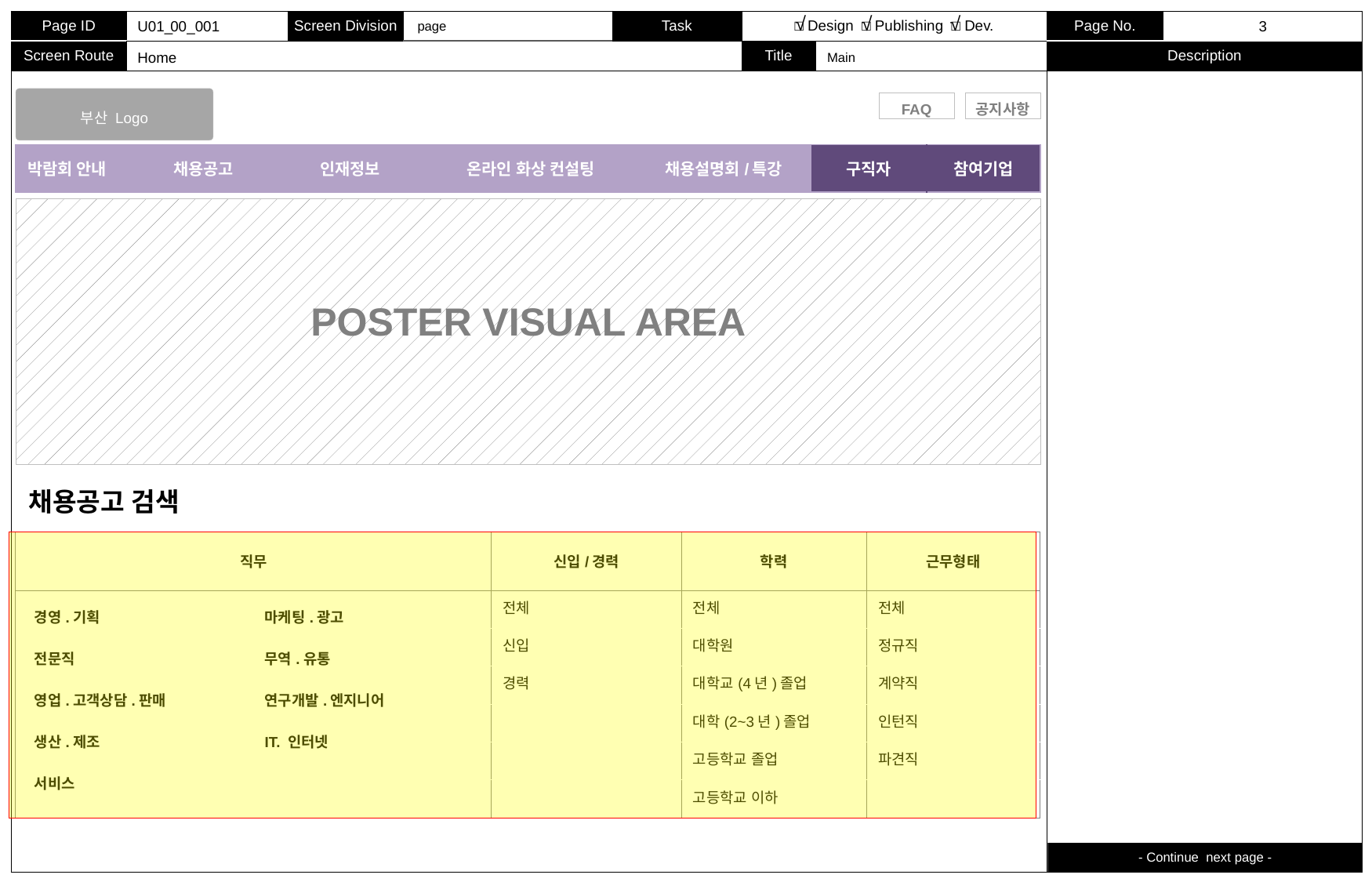

√
√
√
00_001
page
Home
Main
통합로그인
부산 Logo
FAQ
공지사항
| 박람회 안내 | 채용공고 | 인재정보 | 온라인 화상 컨설팅 | 채용설명회/특강 | 구직자 | 참여기업 |
| --- | --- | --- | --- | --- | --- | --- |
POSTER VISUAL AREA
채용공고 검색

| 직무 | 신입/경력 | 학력 | 근무형태 |
| --- | --- | --- | --- |
|  | 전체 | 전체 | 전체 |
|  | 신입 | 대학원 | 정규직 |
|  | 경력 | 대학교(4년)졸업 | 계약직 |
|  |  | 대학(2~3년)졸업 | 인턴직 |
|  |  | 고등학교 졸업 | 파견직 |
|  |  | 고등학교 이하 |  |
| 경영.기획 | 마케팅.광고 |
| --- | --- |
| 전문직 | 무역.유통 |
| 영업.고객상담.판매 | 연구개발.엔지니어 |
| 생산.제조 | IT. 인터넷 |
| 서비스 |  |
- Continue  next page -